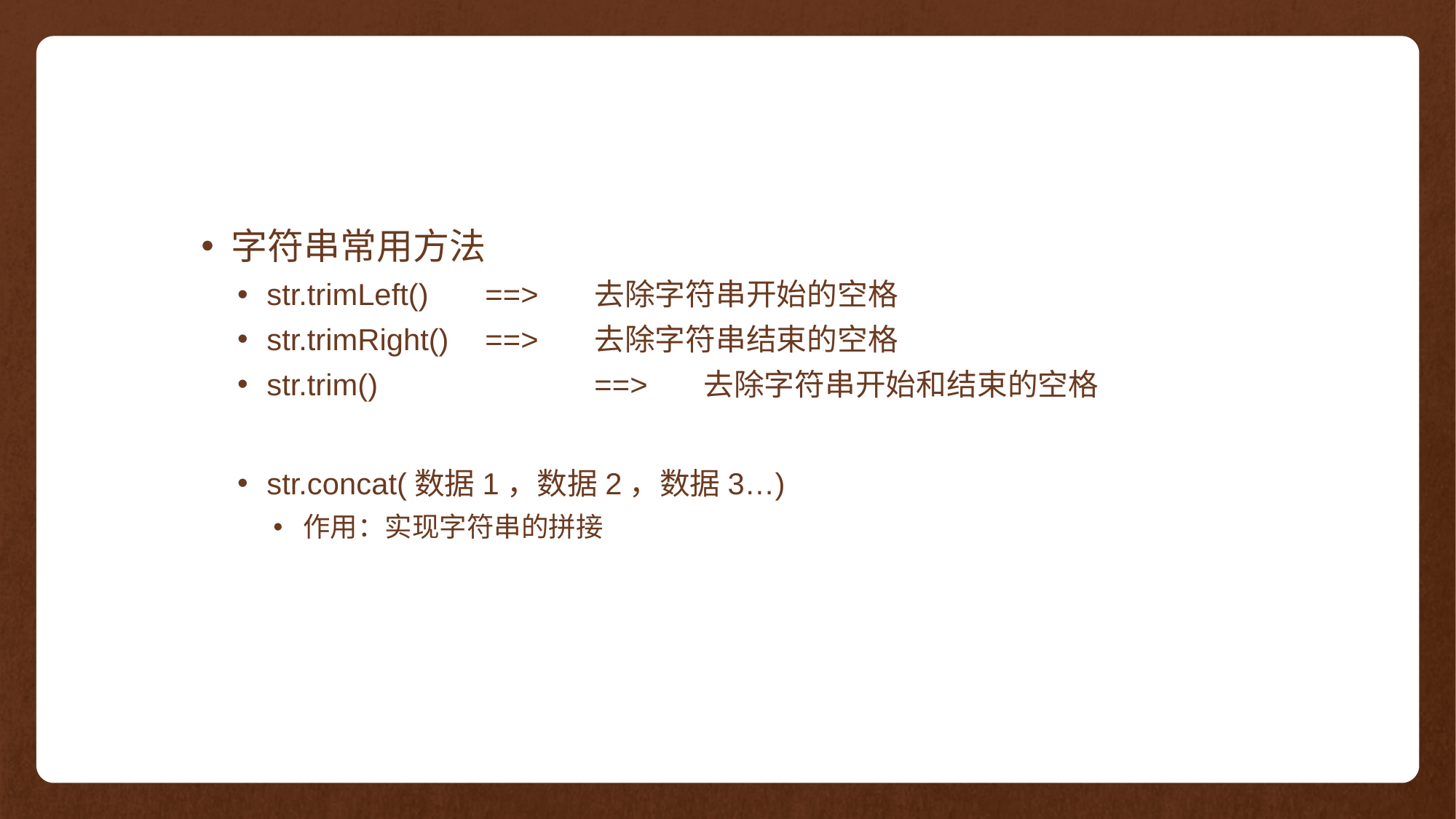

字符串常用方法
str.trimLeft()	==>	去除字符串开始的空格
str.trimRight()	==>	去除字符串结束的空格
str.trim()		==>	去除字符串开始和结束的空格

str.concat(数据1，数据2，数据3…)
作用：实现字符串的拼接